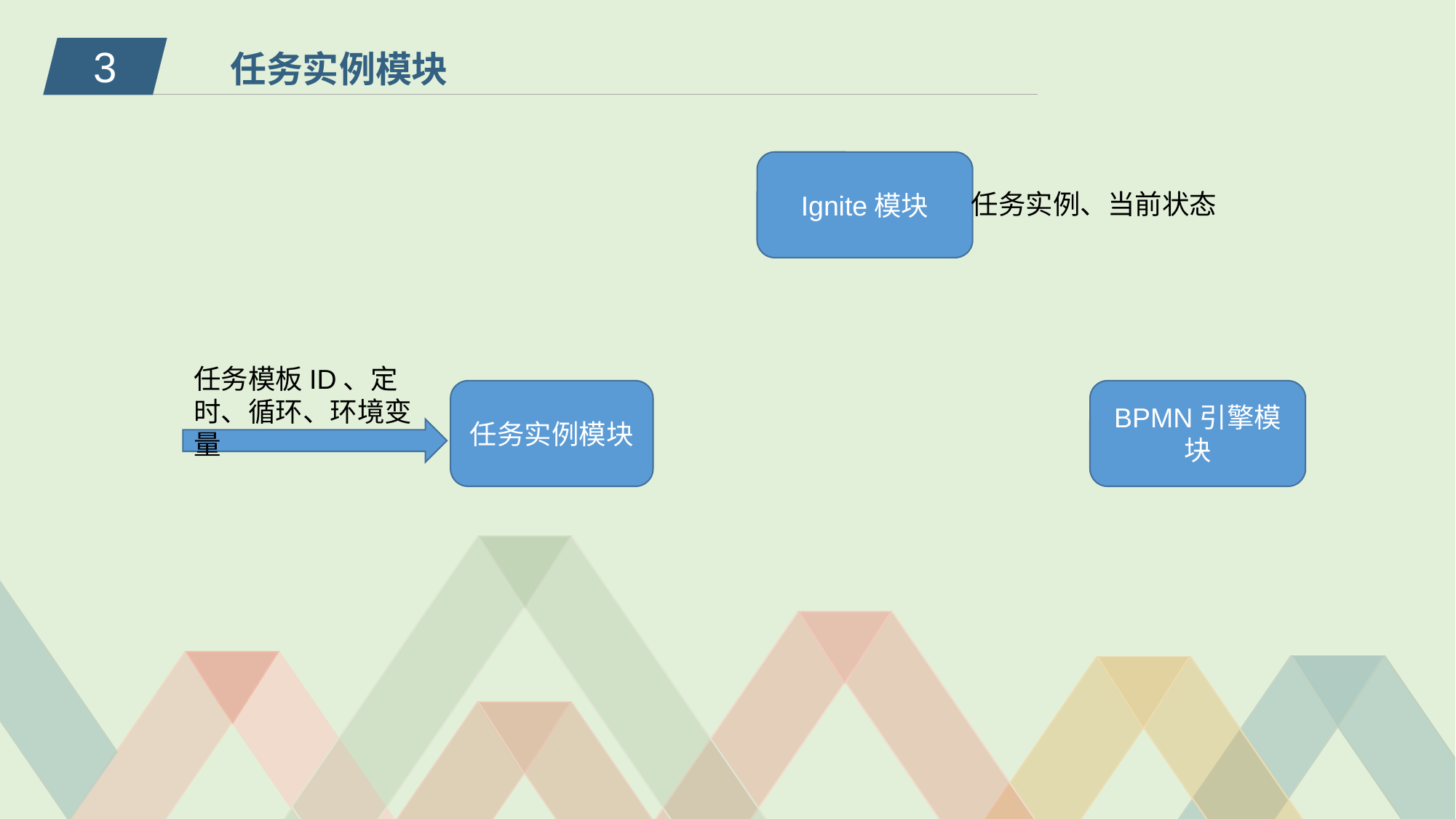

3

任务实例模块
Ignite模块
任务实例、当前状态
任务模板ID、定时、循环、环境变量
任务实例模块
BPMN引擎模块